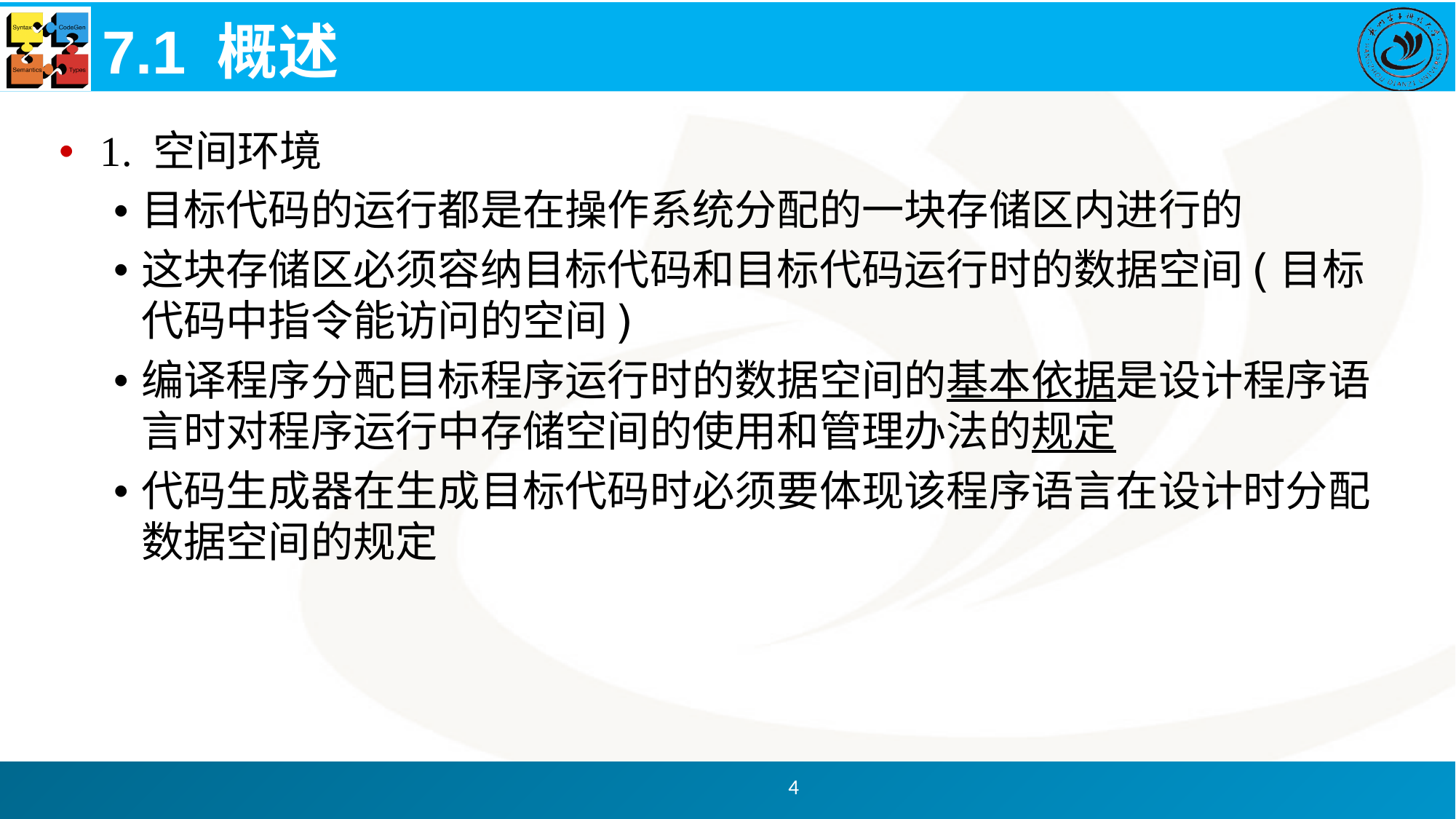

# 7.1 概述
1. 空间环境
目标代码的运行都是在操作系统分配的一块存储区内进行的
这块存储区必须容纳目标代码和目标代码运行时的数据空间(目标代码中指令能访问的空间)
编译程序分配目标程序运行时的数据空间的基本依据是设计程序语言时对程序运行中存储空间的使用和管理办法的规定
代码生成器在生成目标代码时必须要体现该程序语言在设计时分配数据空间的规定
4